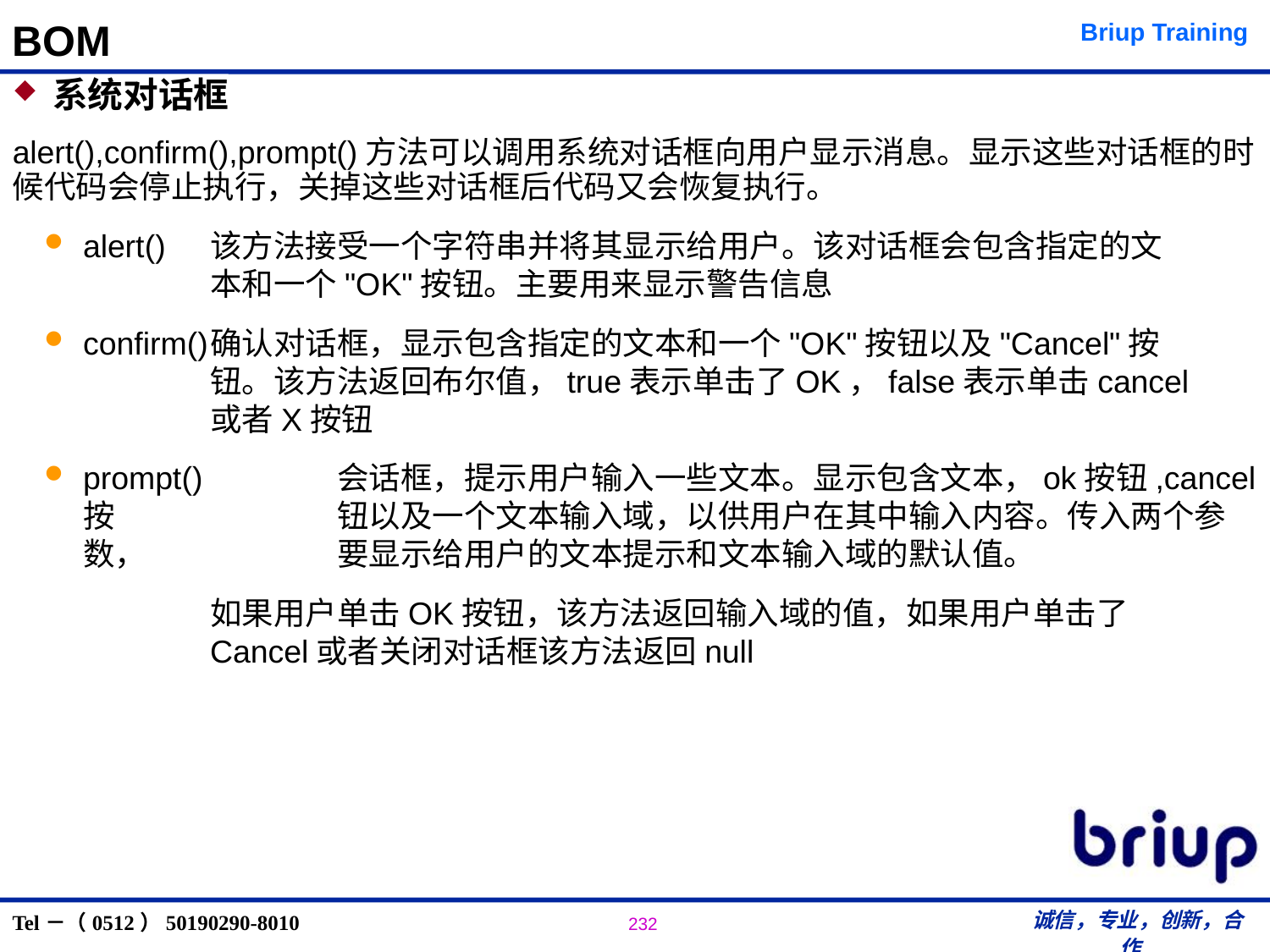

# BOM
 系统对话框
alert(),confirm(),prompt()方法可以调用系统对话框向用户显示消息。显示这些对话框的时候代码会停止执行，关掉这些对话框后代码又会恢复执行。
alert()	该方法接受一个字符串并将其显示给用户。该对话框会包含指定的文		本和一个"OK"按钮。主要用来显示警告信息
confirm()	确认对话框，显示包含指定的文本和一个"OK"按钮以及"Cancel"按		钮。该方法返回布尔值，true表示单击了OK，false表示单击cancel		或者X按钮
prompt() 	会话框，提示用户输入一些文本。显示包含文本，ok按钮,cancel按		钮以及一个文本输入域，以供用户在其中输入内容。传入两个参数，		要显示给用户的文本提示和文本输入域的默认值。
		如果用户单击OK按钮，该方法返回输入域的值，如果用户单击了		Cancel或者关闭对话框该方法返回null